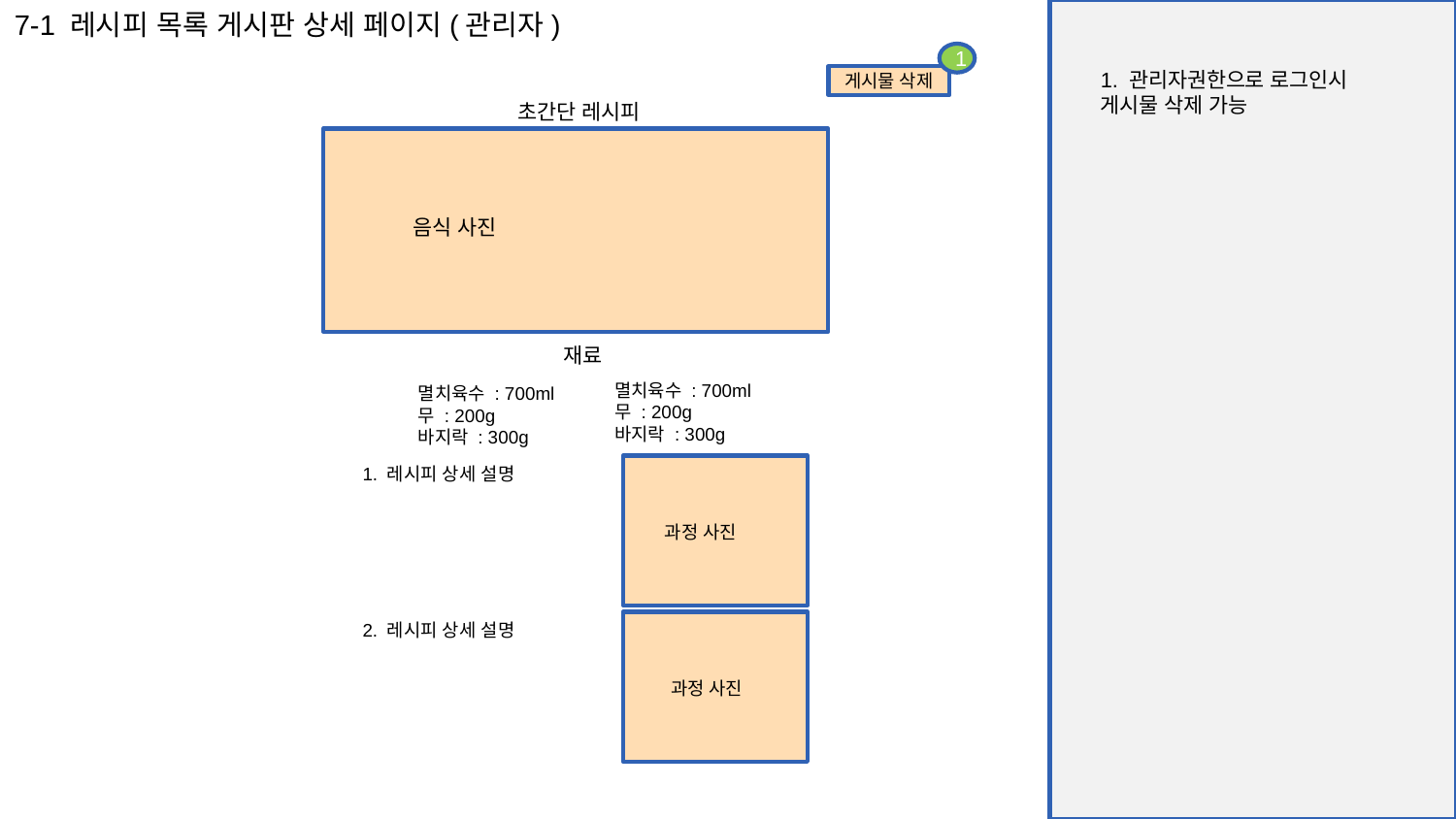

7-1 레시피 목록 게시판 상세 페이지(관리자)
1
1. 관리자권한으로 로그인시
게시물 삭제 가능
게시물 삭제
초간단 레시피

음식 사진
재료
멸치육수 : 700ml
무 : 200g
바지락 : 300g
멸치육수 : 700ml
무 : 200g
바지락 : 300g
1. 레시피 상세 설명

과정 사진
2. 레시피 상세 설명

과정 사진